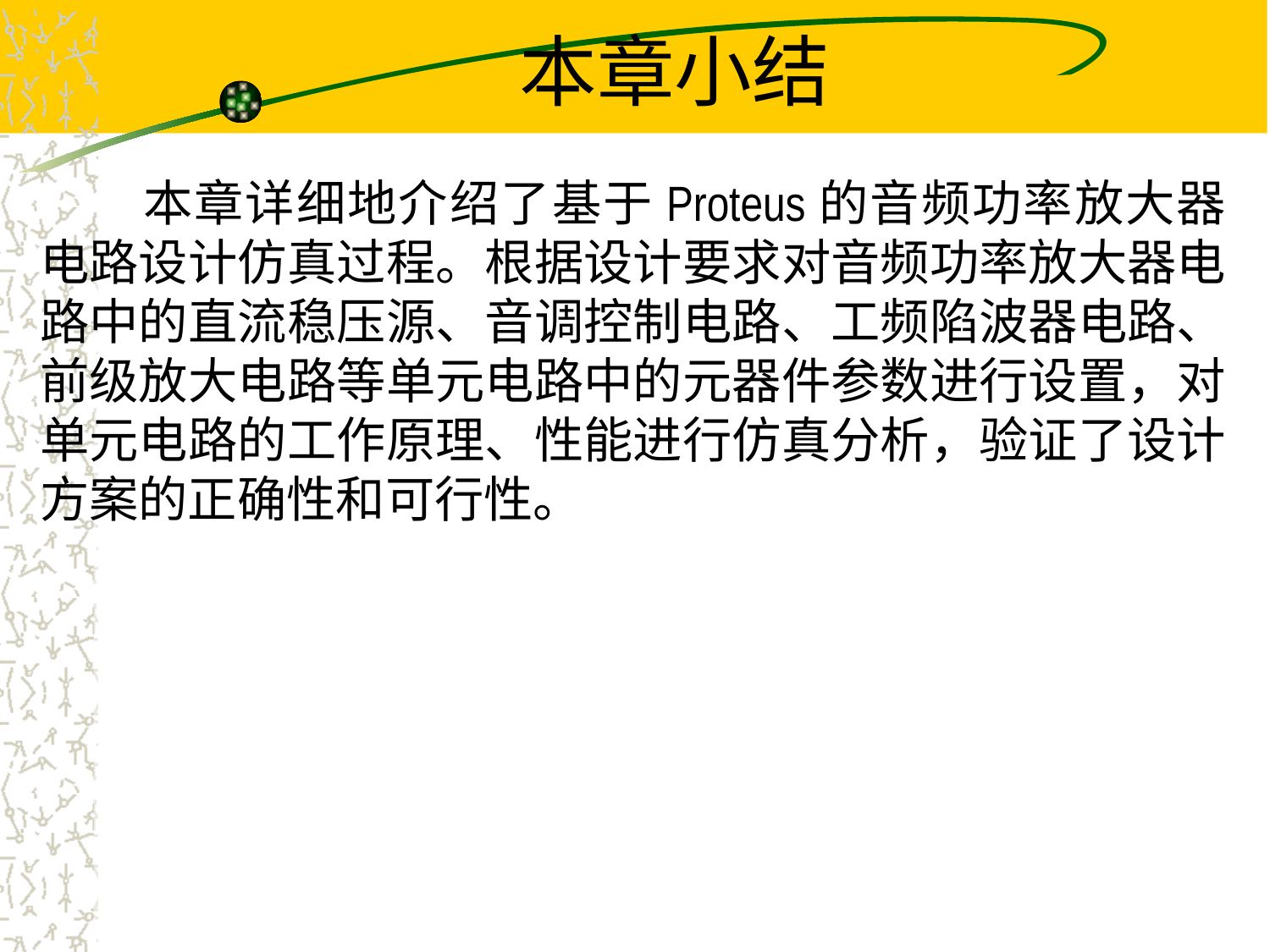

# 本章小结
       本章详细地介绍了基于Proteus的音频功率放大器电路设计仿真过程。根据设计要求对音频功率放大器电路中的直流稳压源、音调控制电路、工频陷波器电路、前级放大电路等单元电路中的元器件参数进行设置，对单元电路的工作原理、性能进行仿真分析，验证了设计方案的正确性和可行性。